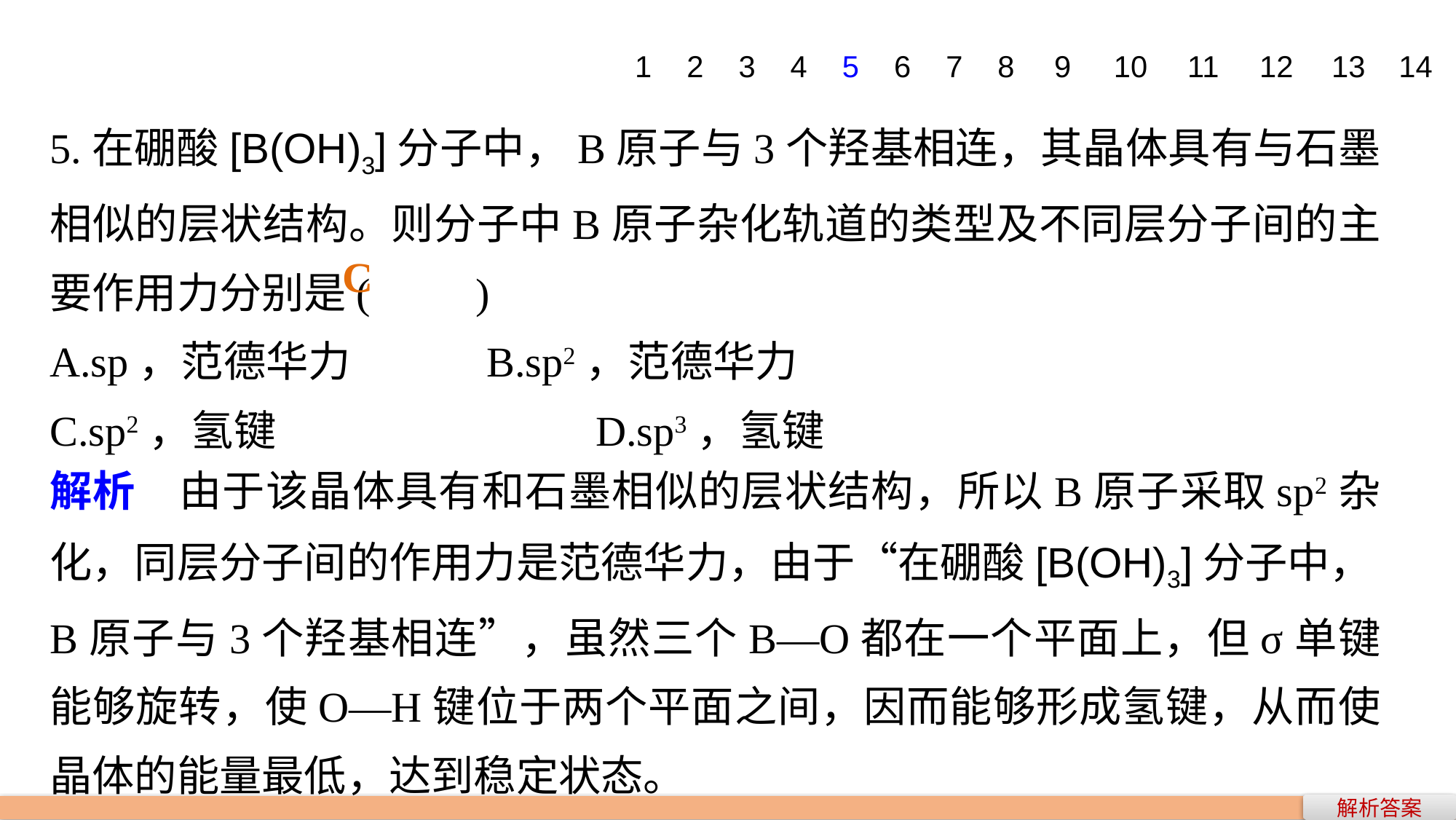

1
2
3
4
5
6
7
8
9
10
11
12
13
14
5.在硼酸[B(OH)3]分子中，B原子与3个羟基相连，其晶体具有与石墨相似的层状结构。则分子中B原子杂化轨道的类型及不同层分子间的主要作用力分别是(　　)
A.sp，范德华力  		B.sp2，范德华力
C.sp2，氢键  			D.sp3，氢键
C
解析　由于该晶体具有和石墨相似的层状结构，所以B原子采取sp2杂化，同层分子间的作用力是范德华力，由于“在硼酸[B(OH)3]分子中，B原子与3个羟基相连”，虽然三个B—O都在一个平面上，但σ单键能够旋转，使O—H键位于两个平面之间，因而能够形成氢键，从而使晶体的能量最低，达到稳定状态。
解析答案